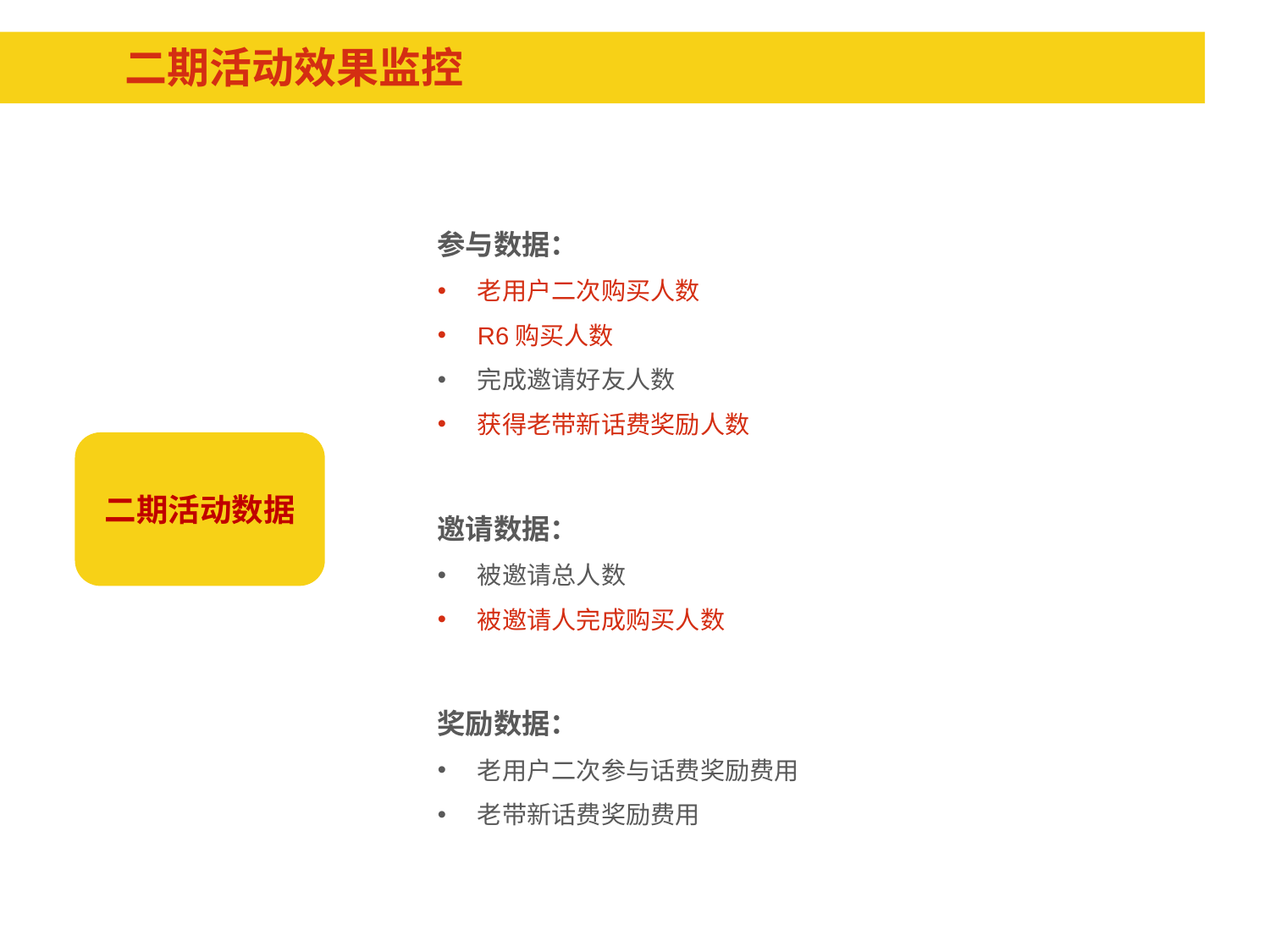

# 二期活动效果监控
参与数据：
老用户二次购买人数
R6购买人数
完成邀请好友人数
获得老带新话费奖励人数
二期活动数据
邀请数据：
被邀请总人数
被邀请人完成购买人数
奖励数据：
老用户二次参与话费奖励费用
老带新话费奖励费用